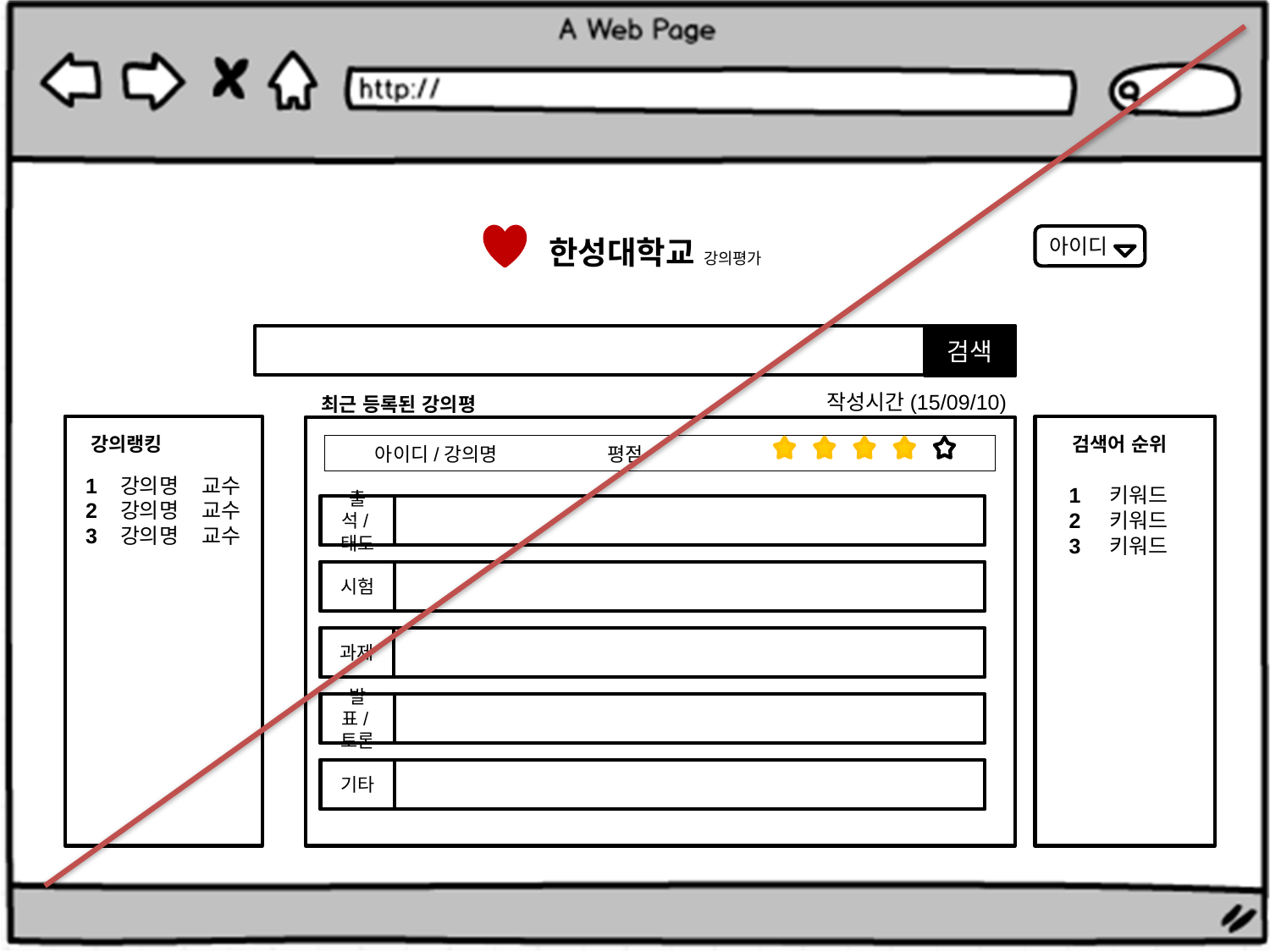

한성대학교 강의평가
아이디

검색
작성시간(15/09/10)
최근 등록된 강의평

강의랭킹
검색어 순위
      아이디/강의명                    평점

1   강의명    교수
2   강의명    교수
3   강의명    교수
1    키워드
2    키워드
3    키워드

출석/태도

시험
과제

발표/토론

기타